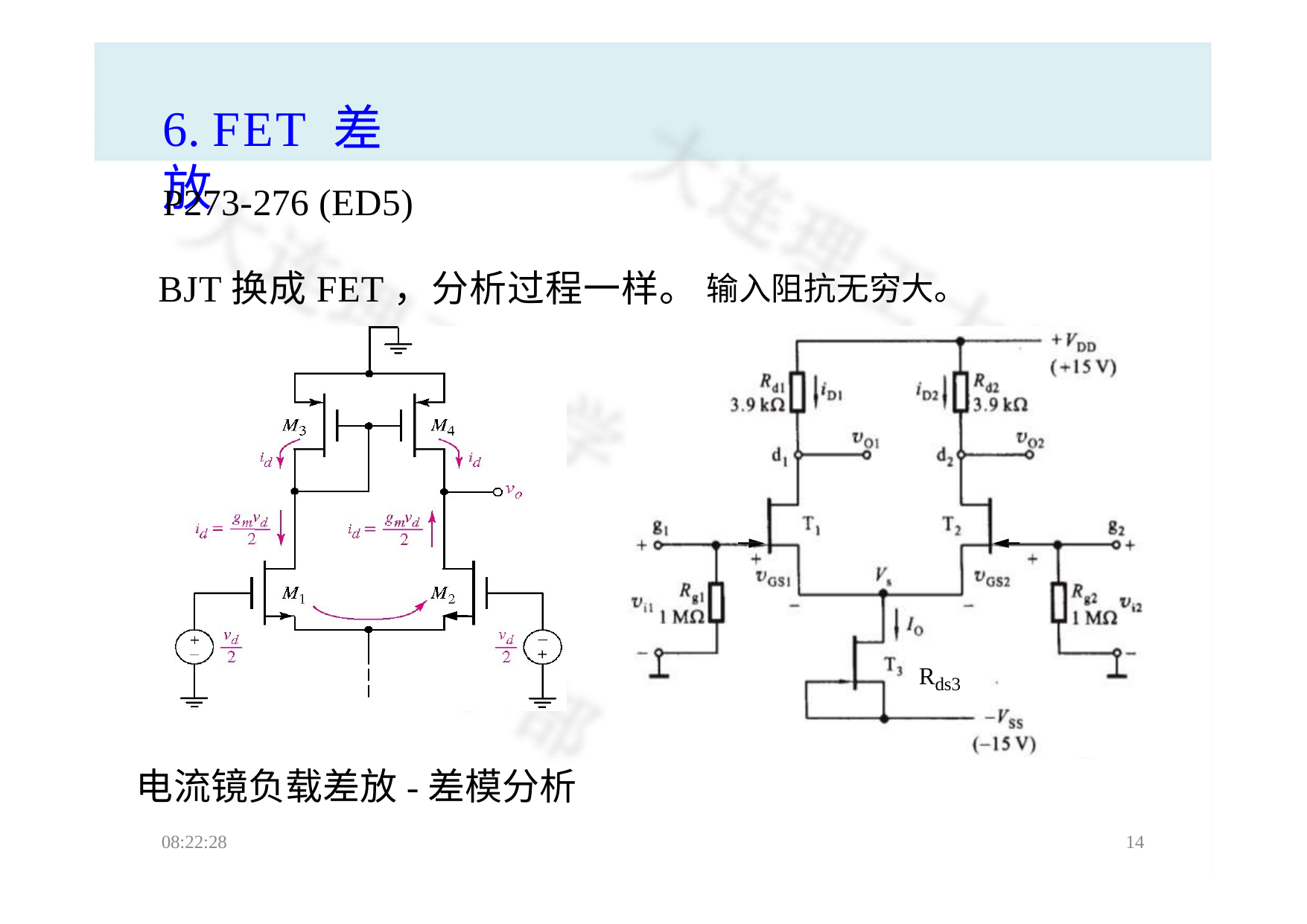

# 6. FET 差放
P273-276 (ED5)
BJT换成FET，分析过程一样。 输入阻抗无穷大。

Rds3

电流镜负载差放-差模分析
08:22:28
14